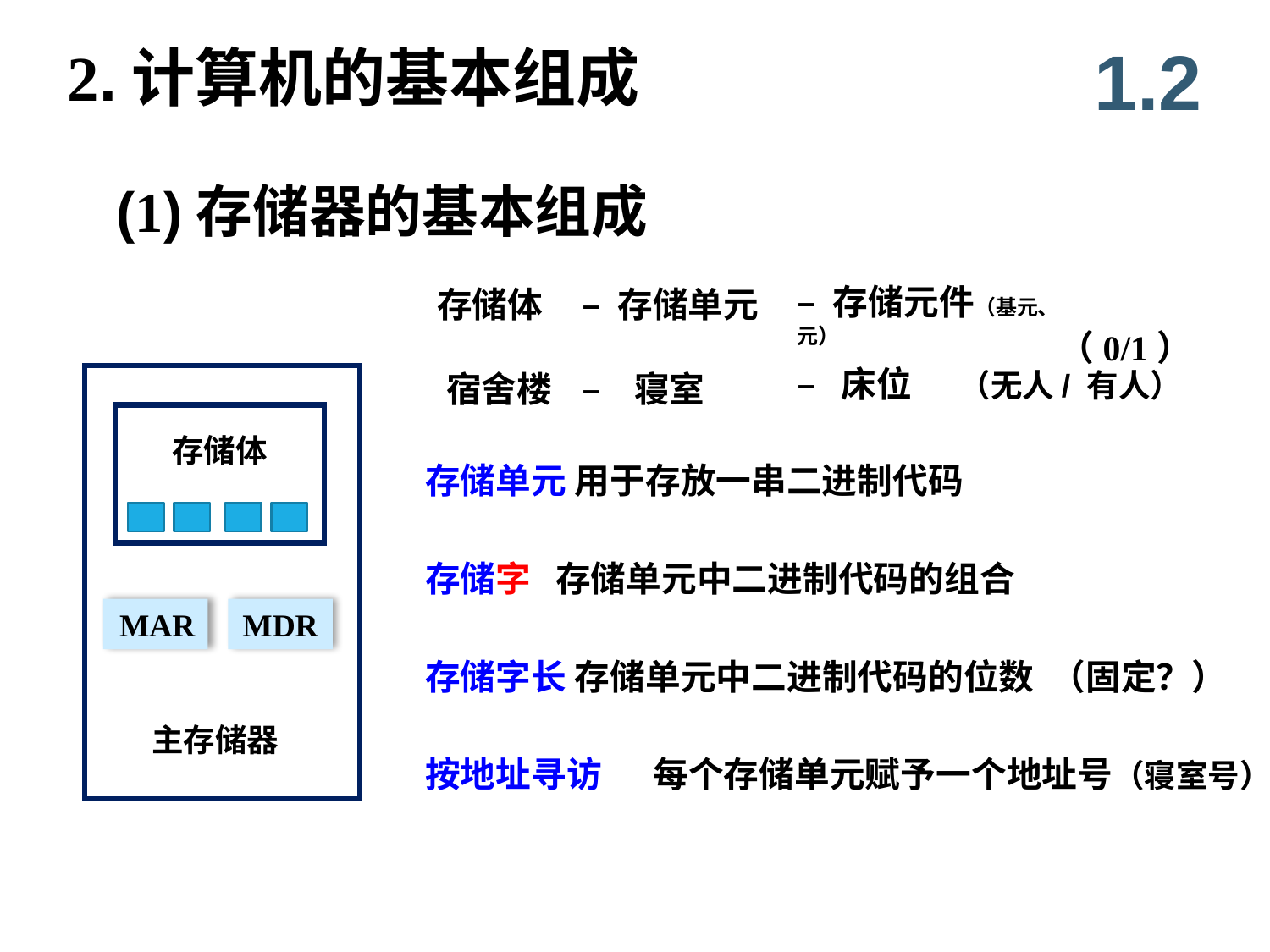

1.2
2.计算机的基本组成
(1)存储器的基本组成
– 存储元件（基元、元）
  存储体
– 存储单元
  （0/1）
–  床位
（无人/ 有人）
宿舍楼
–   寝室

存储体
  MAR
MDR
主存储器
存储单元 用于存放一串二进制代码

存储字   存储单元中二进制代码的组合
存储字长 存储单元中二进制代码的位数  （固定？）
按地址寻访
每个存储单元赋予一个地址号（寝室号）